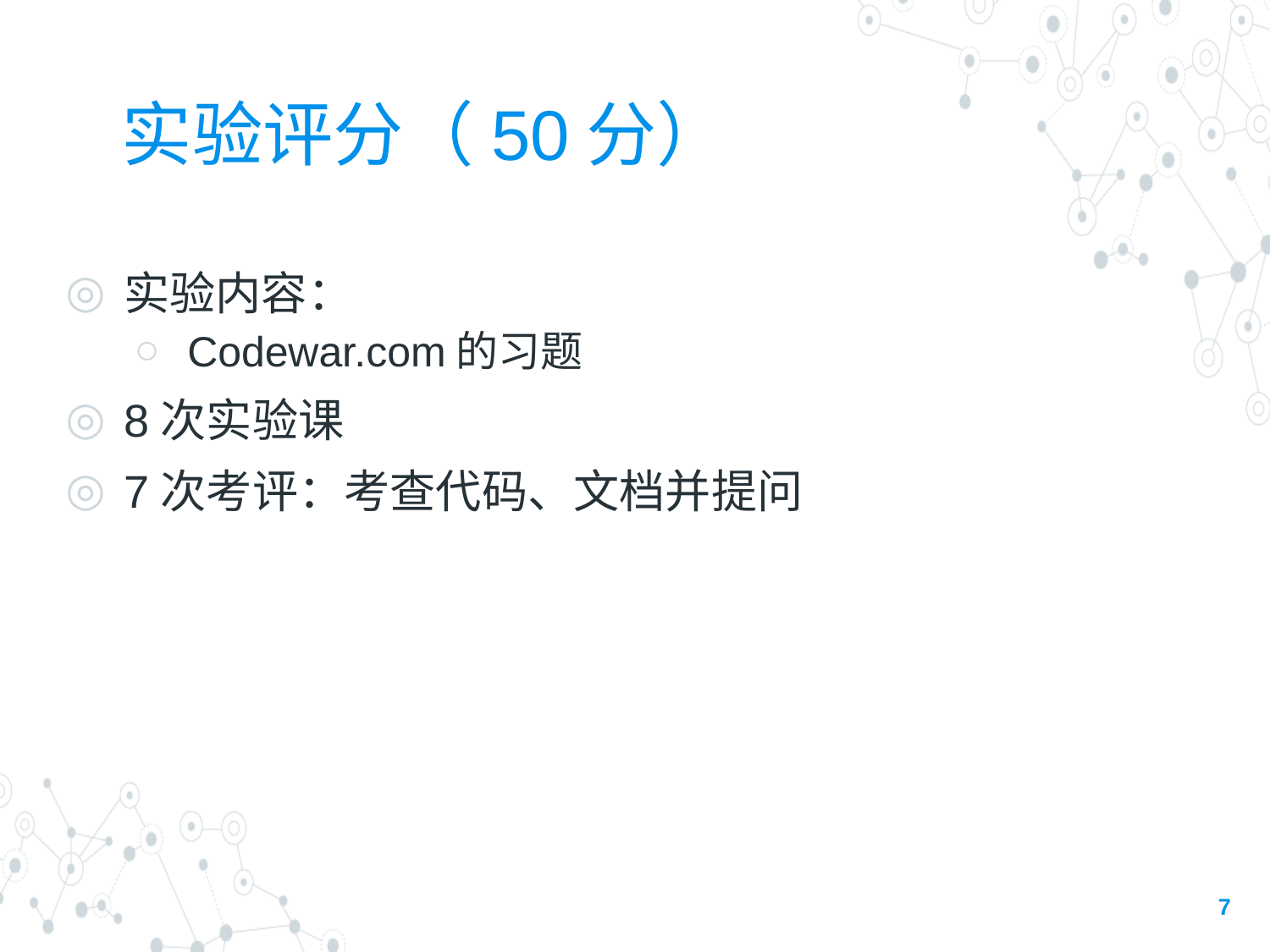

# 实验评分（50分）
实验内容：
Codewar.com的习题
8次实验课
7次考评：考查代码、文档并提问

7